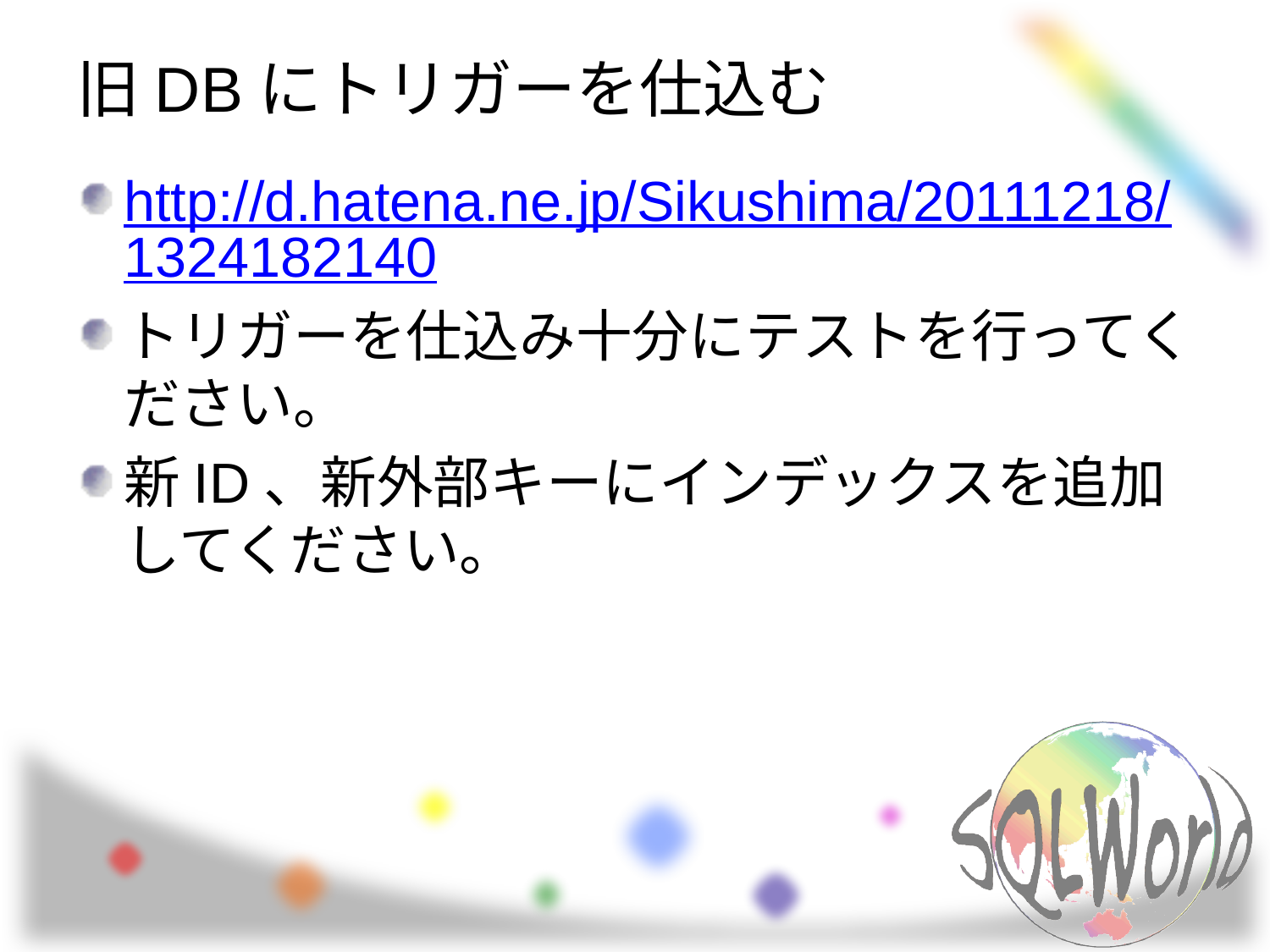

# 旧DBにトリガーを仕込む
http://d.hatena.ne.jp/Sikushima/20111218/1324182140
トリガーを仕込み十分にテストを行ってください。
新ID、新外部キーにインデックスを追加してください。